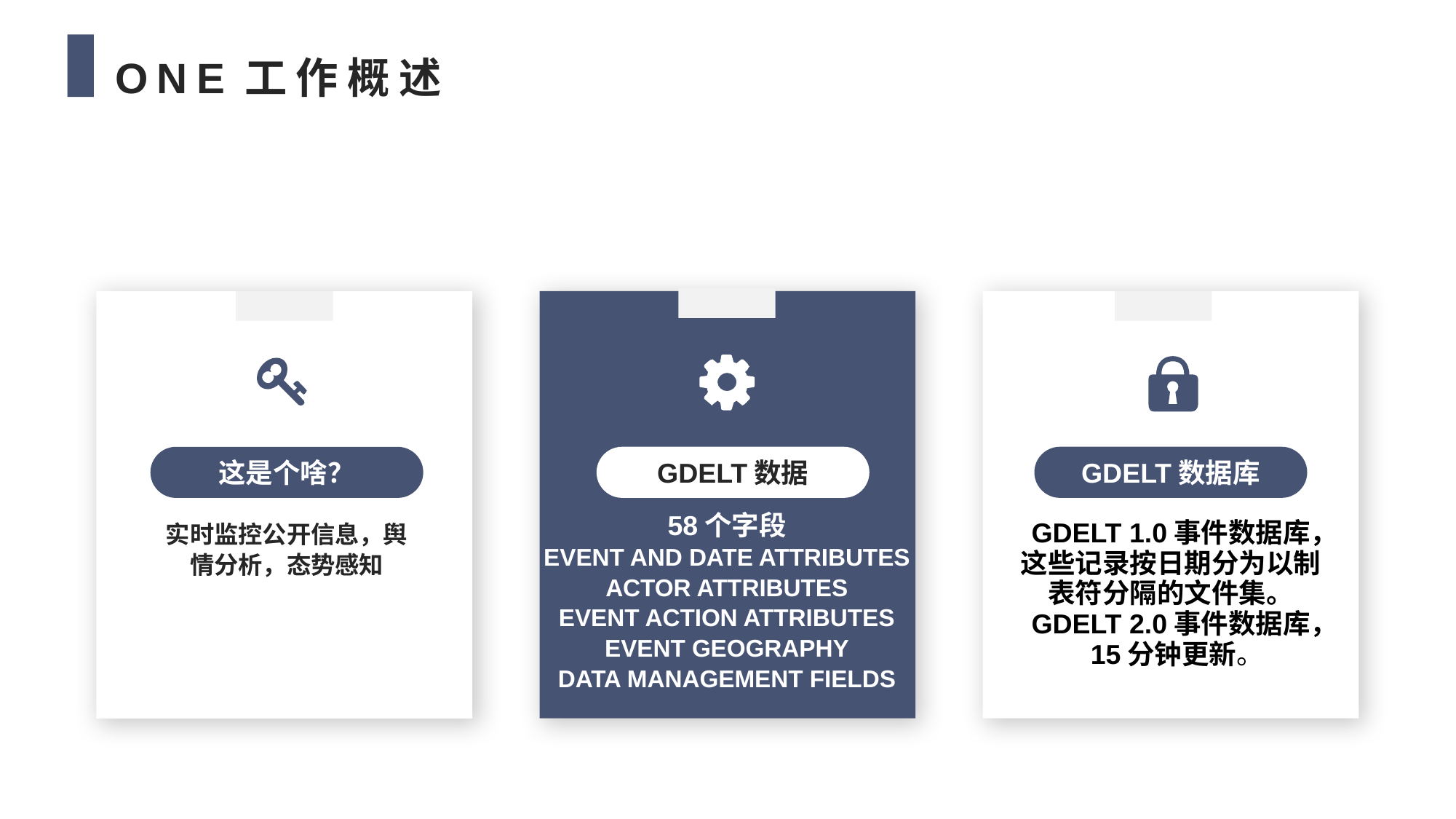

ONE工作概述

GDELT数据
58个字段
EVENT AND DATE ATTRIBUTES
ACTOR ATTRIBUTES
EVENT ACTION ATTRIBUTES
EVENT GEOGRAPHY
DATA MANAGEMENT FIELDS

GDELT数据库
GDELT 1.0事件数据库，这些记录按日期分为以制表符分隔的文件集。
GDELT 2.0事件数据库， 15分钟更新。

这是个啥？
实时监控公开信息，舆情分析，态势感知